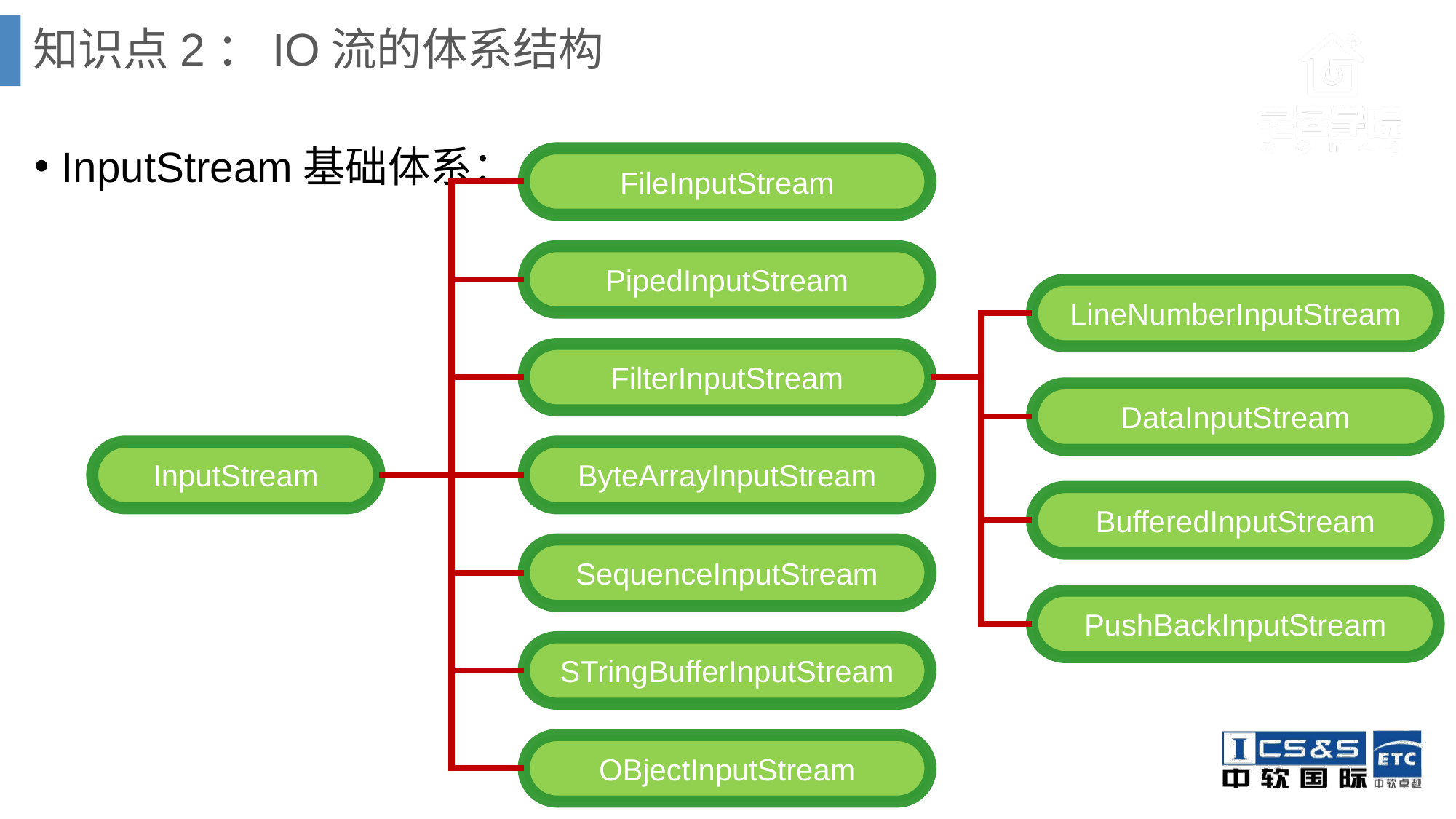

# 知识点2：IO流的体系结构
InputStream基础体系：
FileInputStream
PipedInputStream
LineNumberInputStream
FilterInputStream
DataInputStream
InputStream
ByteArrayInputStream
BufferedInputStream
SequenceInputStream
PushBackInputStream
STringBufferInputStream
OBjectInputStream